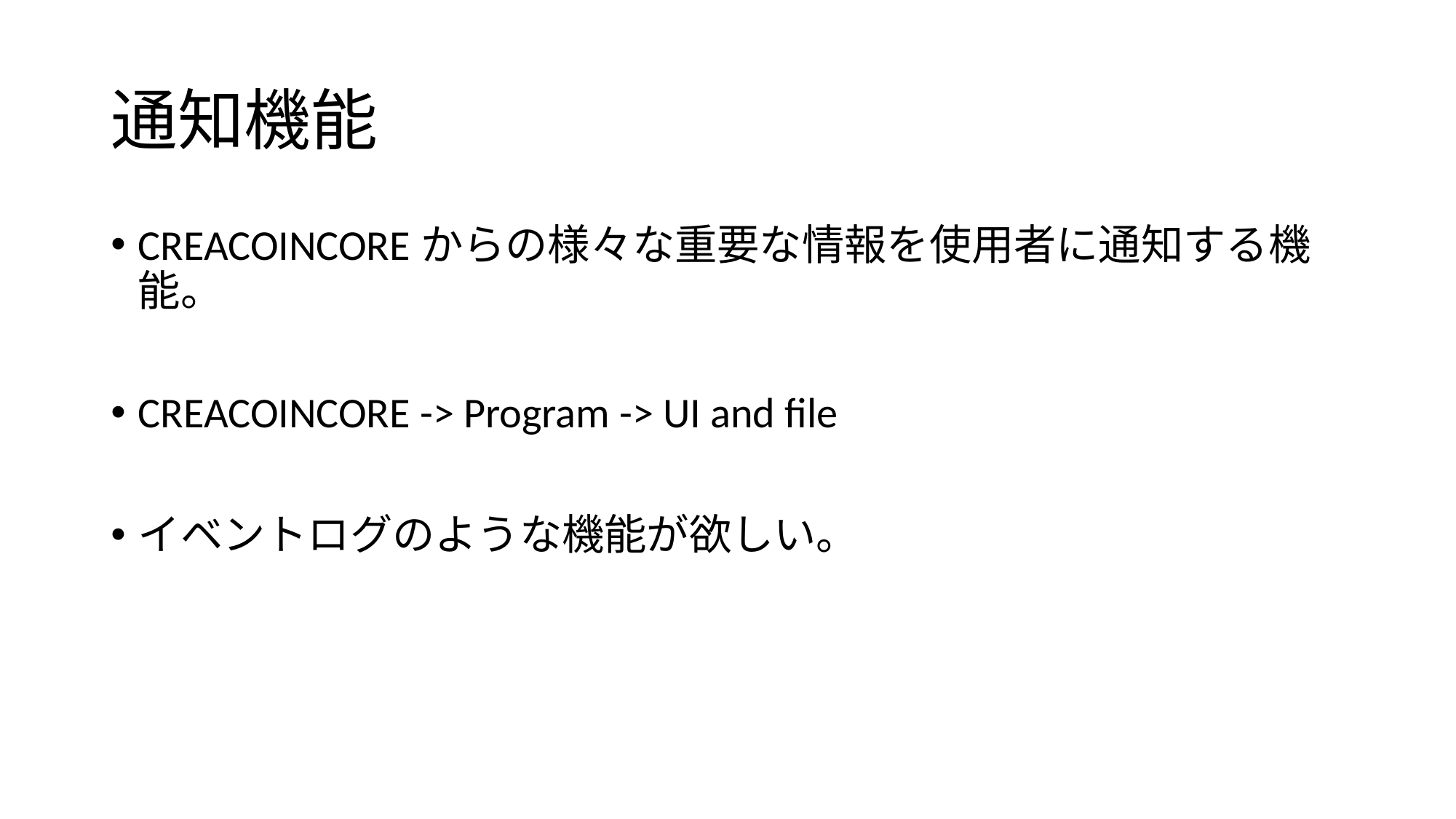

# 通知機能
CREACOINCOREからの様々な重要な情報を使用者に通知する機能。

CREACOINCORE -> Program -> UI and file

イベントログのような機能が欲しい。